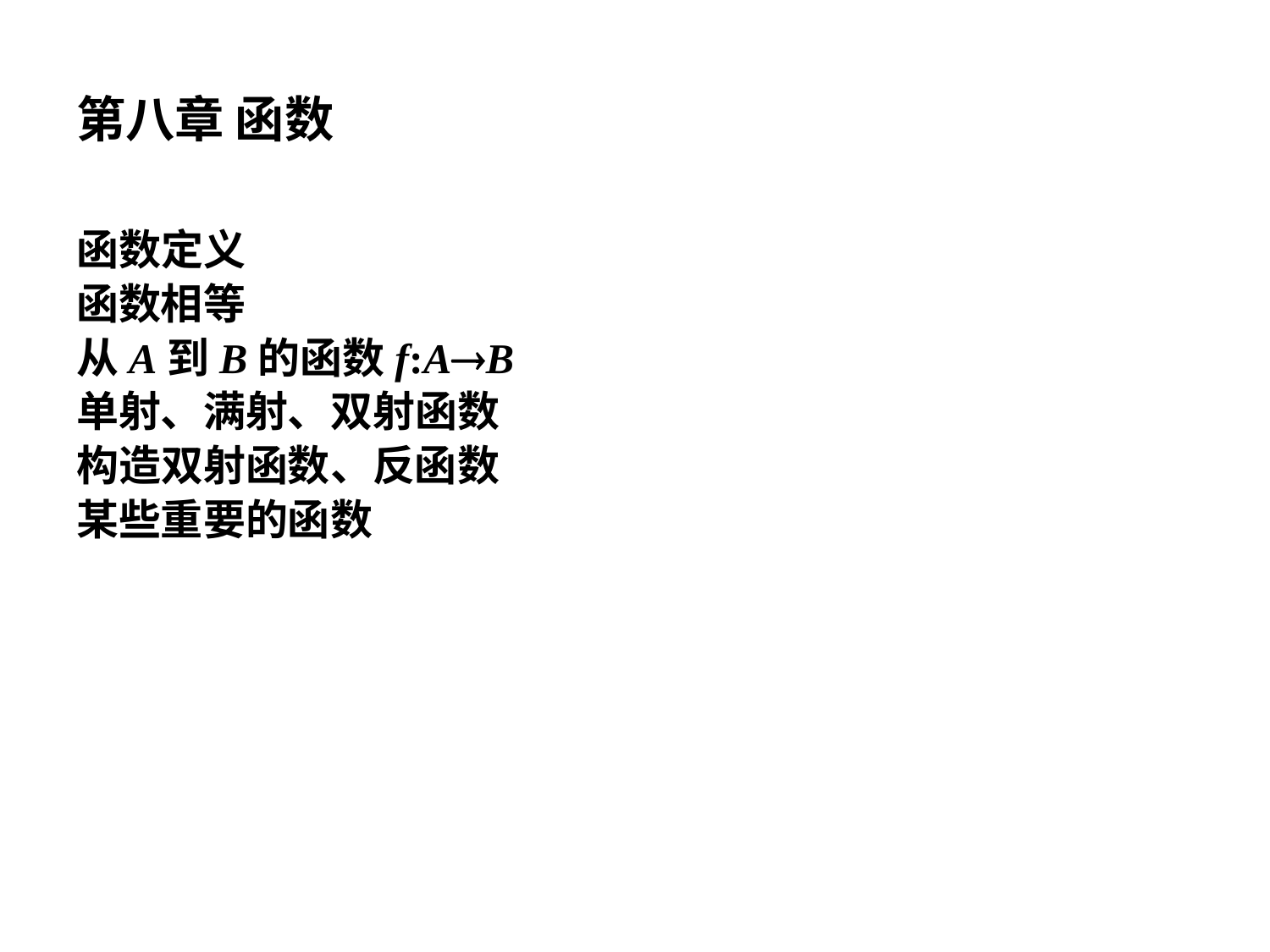

# 第八章 函数
函数定义
函数相等
从A到B的函数f:A→B
单射、满射、双射函数
构造双射函数、反函数
某些重要的函数